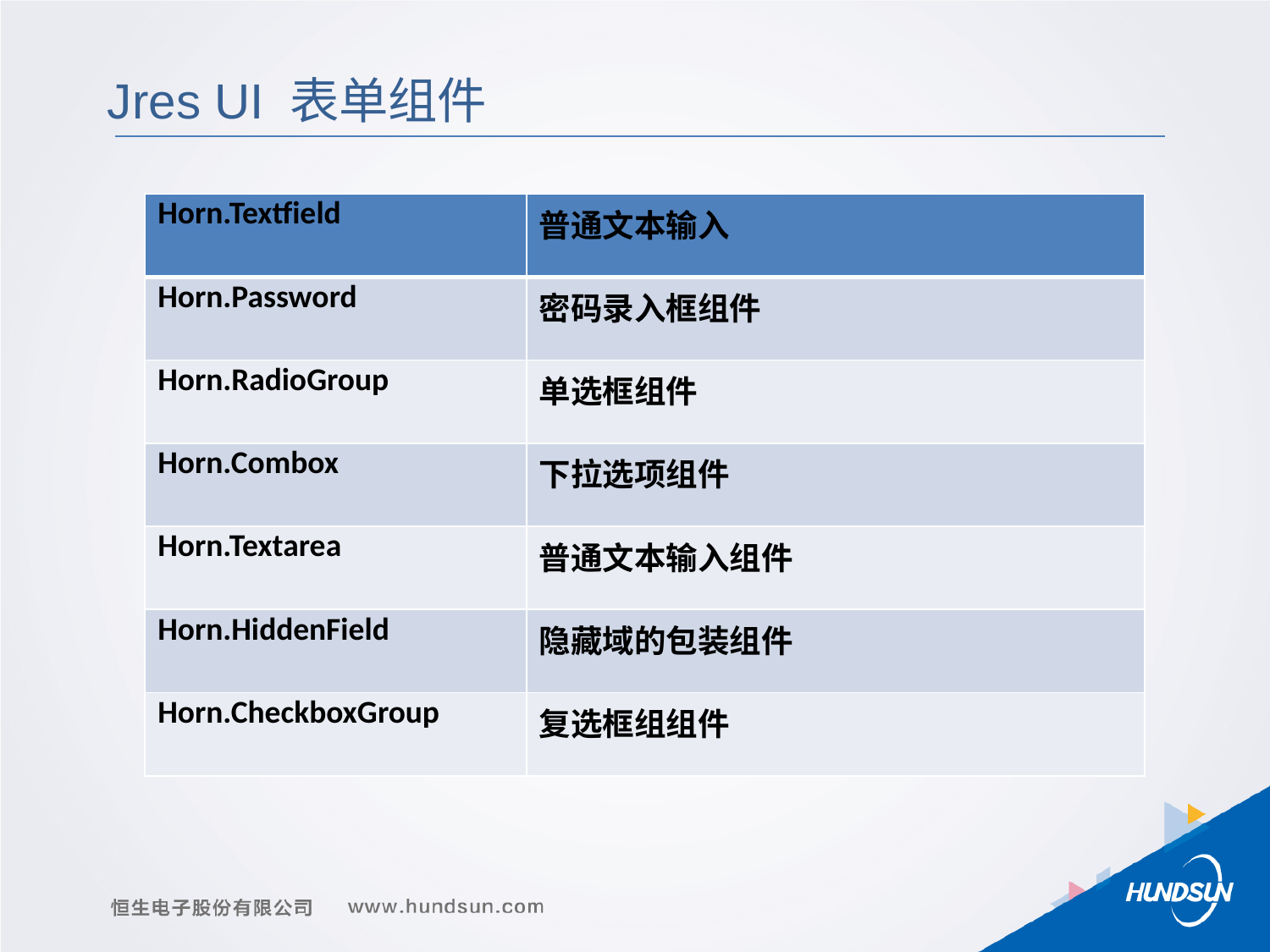

Jres UI 表单组件
| Horn.Textfield | 普通文本输入 |
| --- | --- |
| Horn.Password | 密码录入框组件 |
| Horn.RadioGroup | 单选框组件 |
| Horn.Combox | 下拉选项组件 |
| Horn.Textarea | 普通文本输入组件 |
| Horn.HiddenField | 隐藏域的包装组件 |
| Horn.CheckboxGroup | 复选框组组件 |